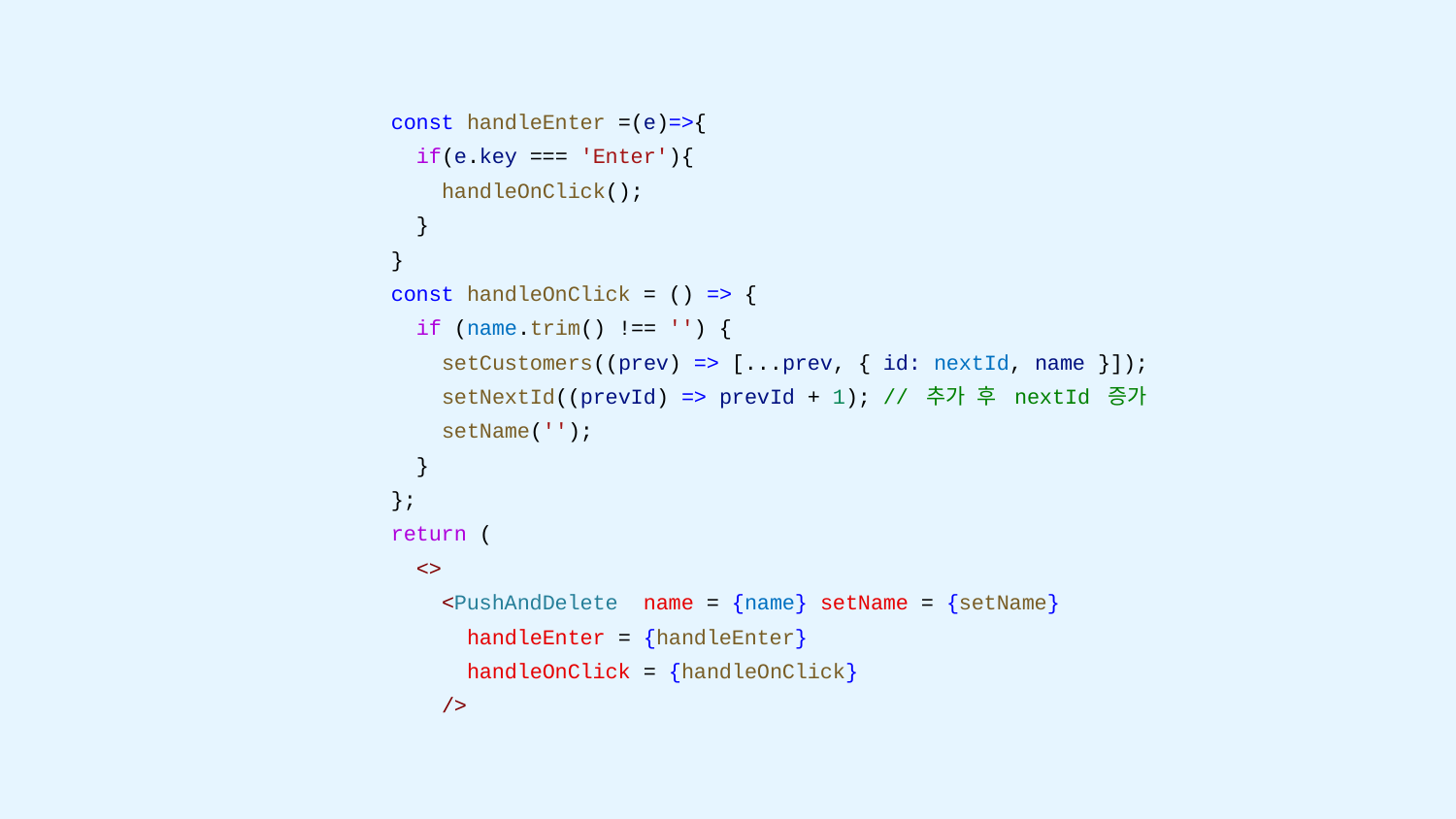

const handleEnter =(e)=>{
    if(e.key === 'Enter'){
      handleOnClick();
    }
  }
  const handleOnClick = () => {
    if (name.trim() !== '') {
      setCustomers((prev) => [...prev, { id: nextId, name }]);
      setNextId((prevId) => prevId + 1); // 추가 후 nextId 증가
      setName('');
    }
  };
  return (
    <>
      <PushAndDelete  name = {name} setName = {setName}
        handleEnter = {handleEnter}
        handleOnClick = {handleOnClick}
      />